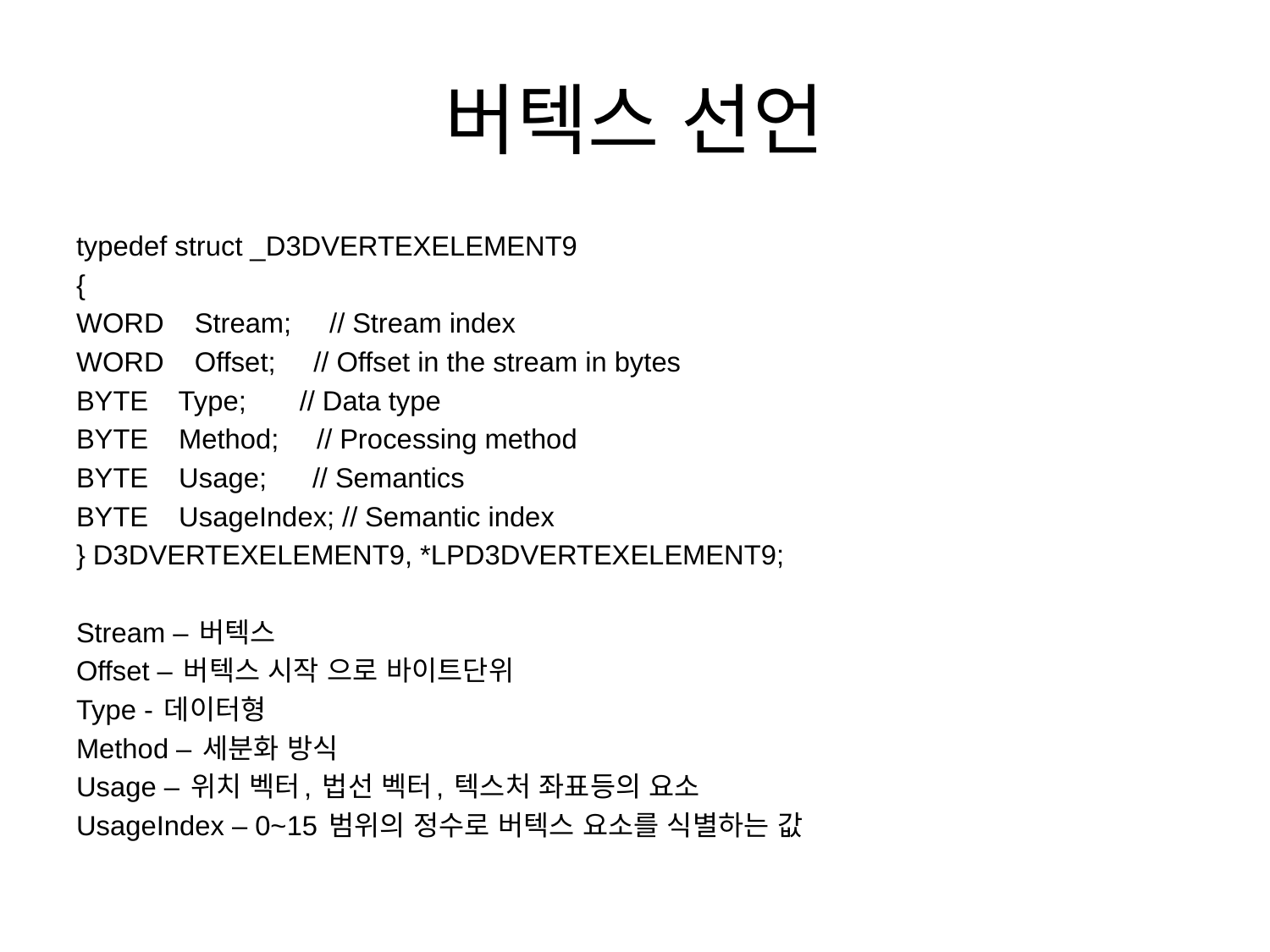

# 버텍스 선언
typedef struct _D3DVERTEXELEMENT9
{
WORD    Stream;     // Stream index
WORD    Offset;     // Offset in the stream in bytes
BYTE    Type;       // Data type
BYTE    Method;     // Processing method
BYTE    Usage;      // Semantics
BYTE    UsageIndex; // Semantic index
} D3DVERTEXELEMENT9, *LPD3DVERTEXELEMENT9;

Stream – 버텍스
Offset – 버텍스 시작 으로 바이트단위
Type - 데이터형
Method – 세분화 방식
Usage – 위치 벡터, 법선 벡터, 텍스처 좌표등의 요소
UsageIndex – 0~15 범위의 정수로 버텍스 요소를 식별하는 값